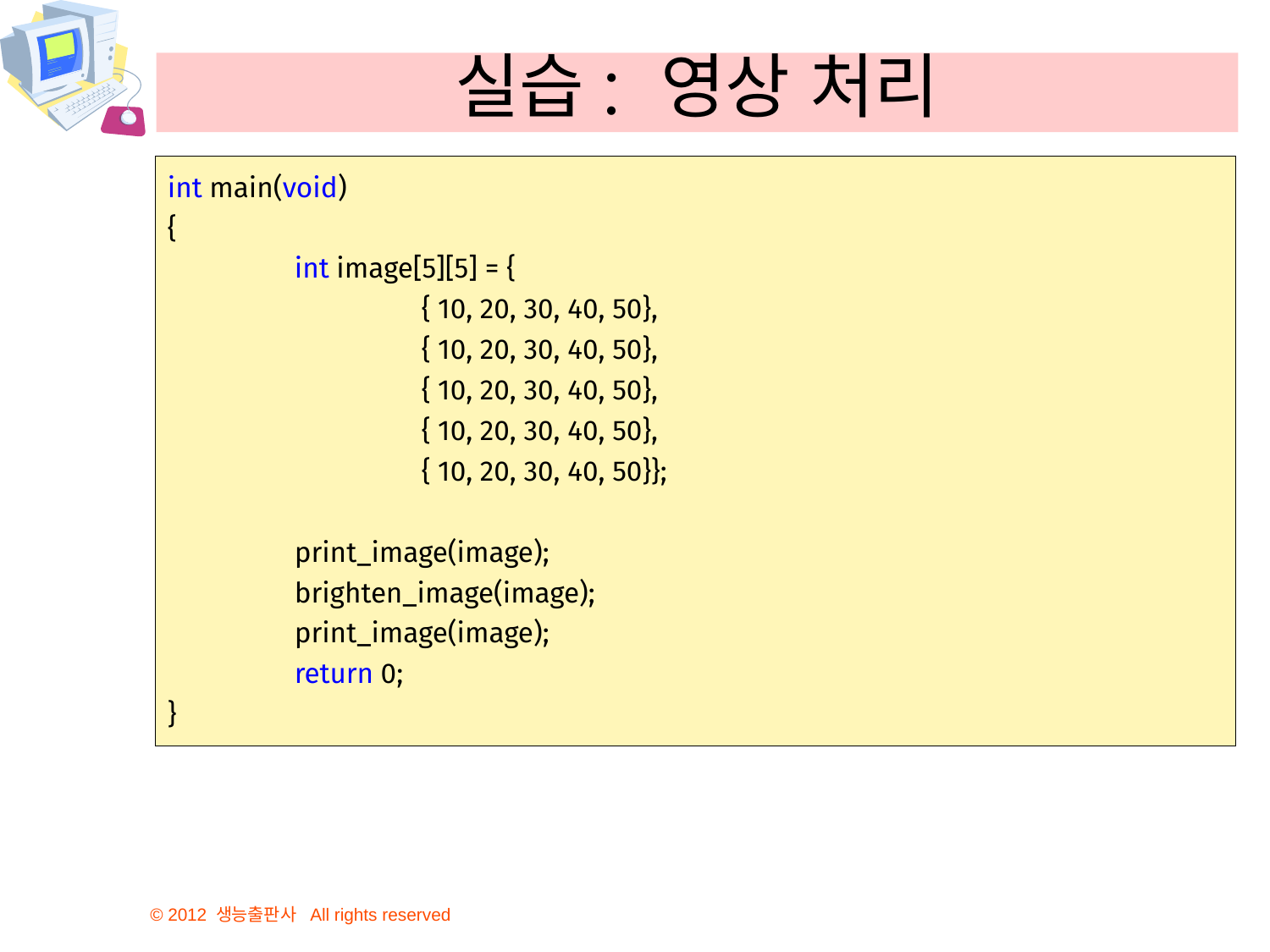

# 실습: 영상 처리
int main(void)
{
	int image[5][5] = {
		{ 10, 20, 30, 40, 50},
		{ 10, 20, 30, 40, 50},
		{ 10, 20, 30, 40, 50},
		{ 10, 20, 30, 40, 50},
		{ 10, 20, 30, 40, 50}};

	print_image(image);
	brighten_image(image);
	print_image(image);
	return 0;
}